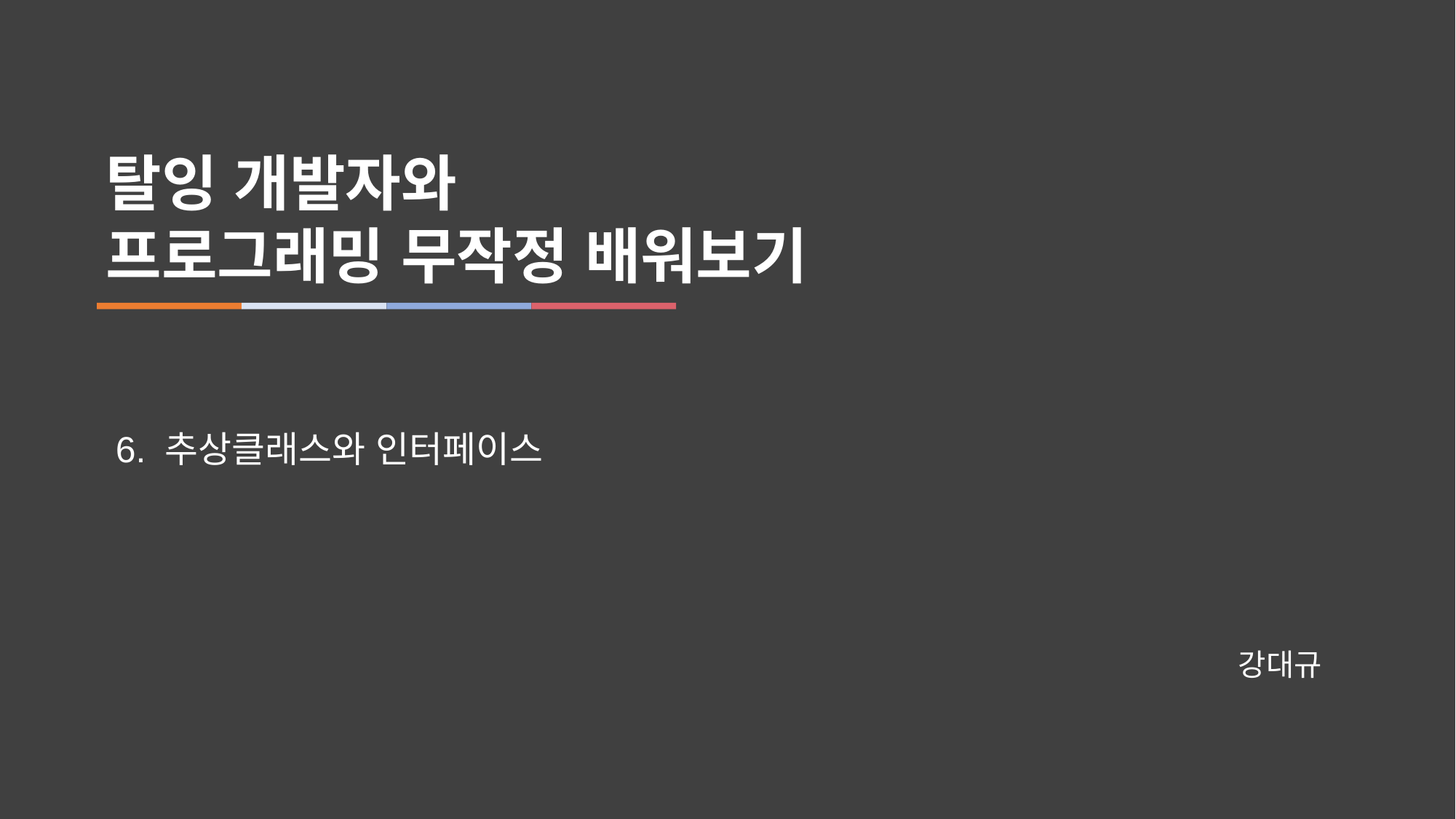

탈잉 개발자와
프로그래밍 무작정 배워보기

6. 추상클래스와 인터페이스
강대규